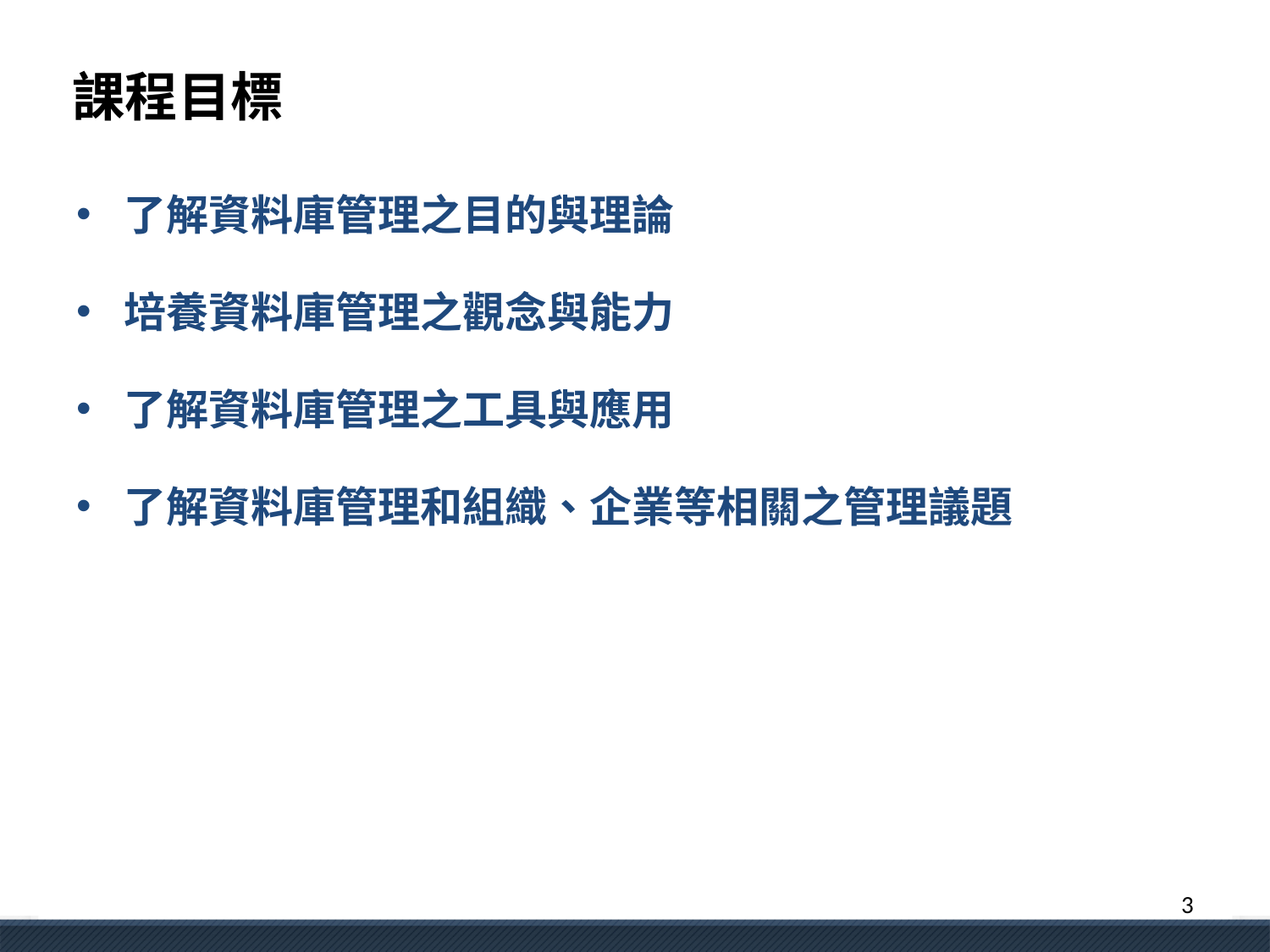

# 課程目標
了解資料庫管理之目的與理論
培養資料庫管理之觀念與能力
了解資料庫管理之工具與應用
了解資料庫管理和組織、企業等相關之管理議題
3